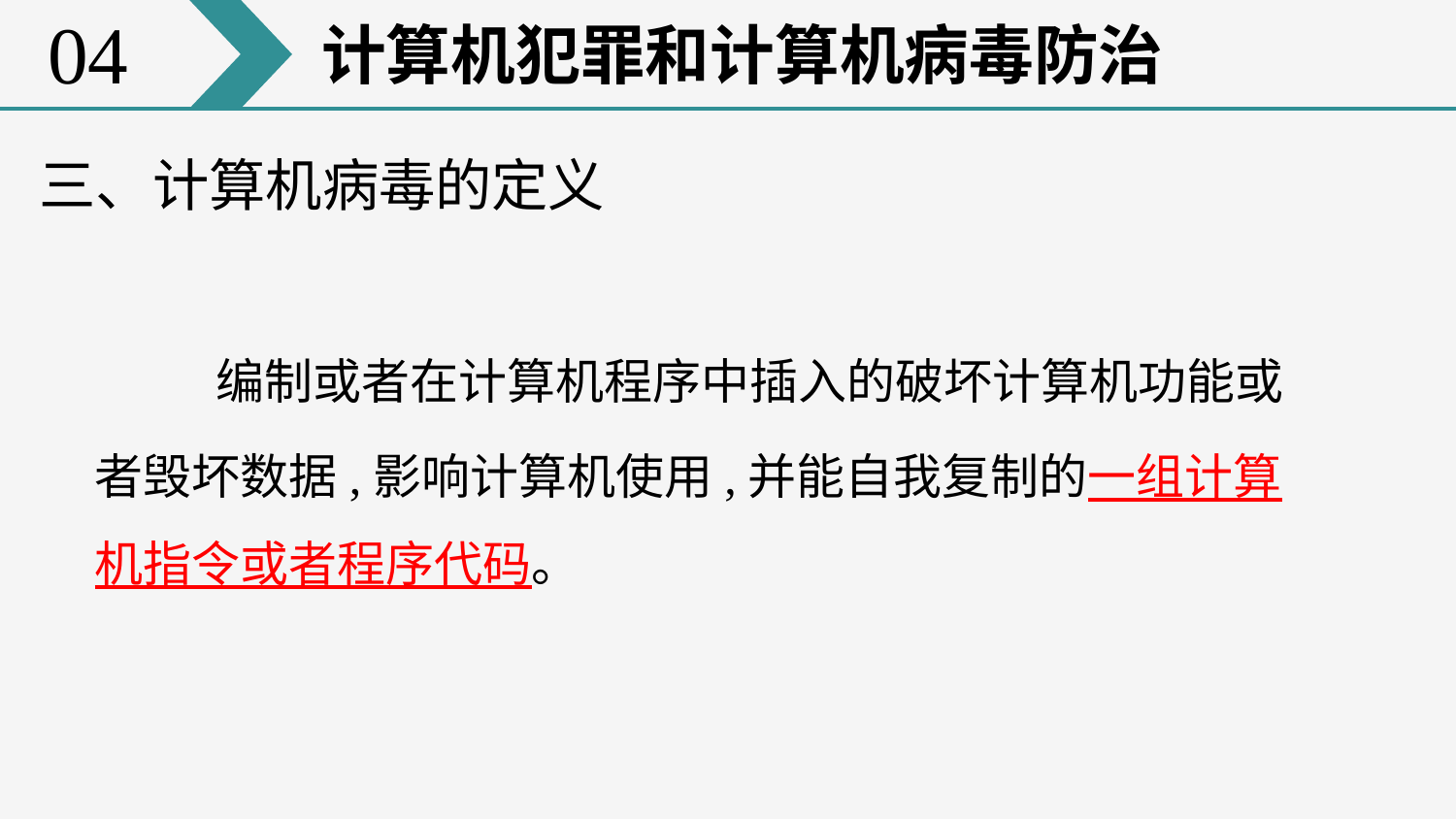

04

计算机犯罪和计算机病毒防治
三、计算机病毒的定义
     编制或者在计算机程序中插入的破坏计算机功能或者毁坏数据,影响计算机使用,并能自我复制的一组计算机指令或者程序代码。